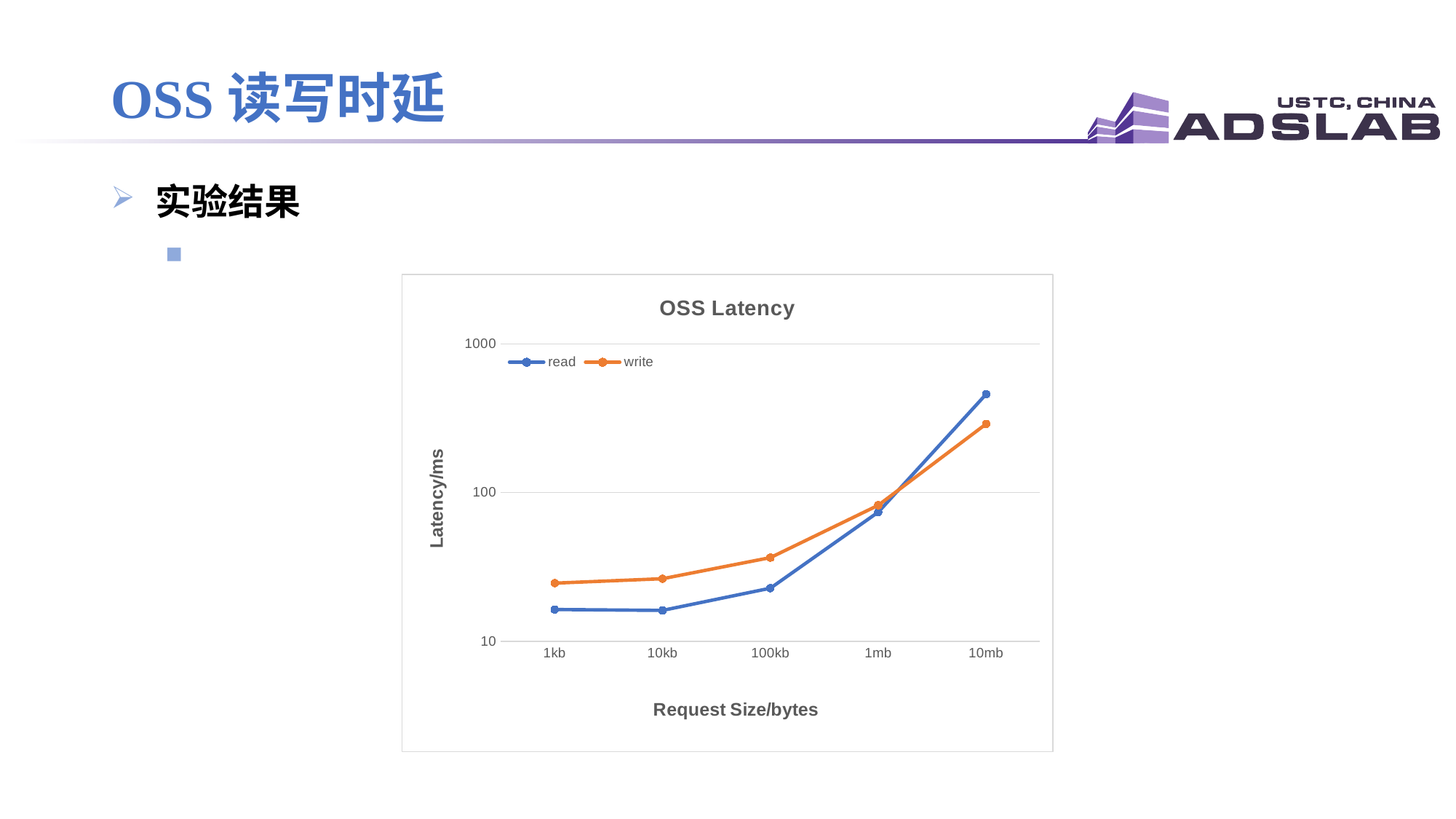

# OSS读写时延
 实验结果

### Chart: OSS Latency

| Category | read | write |
|---|---|---|
| 1kb | 16.3732767105102 | 24.6359586715698 |
| 10kb | 16.145372390747 | 26.3666152954101 |
| 100kb | 22.7810382843017 | 36.5656852722167 |
| 1mb | 73.9938497543334 | 82.224440574646 |
| 10mb | 458.817744255066 | 289.632534980773 |